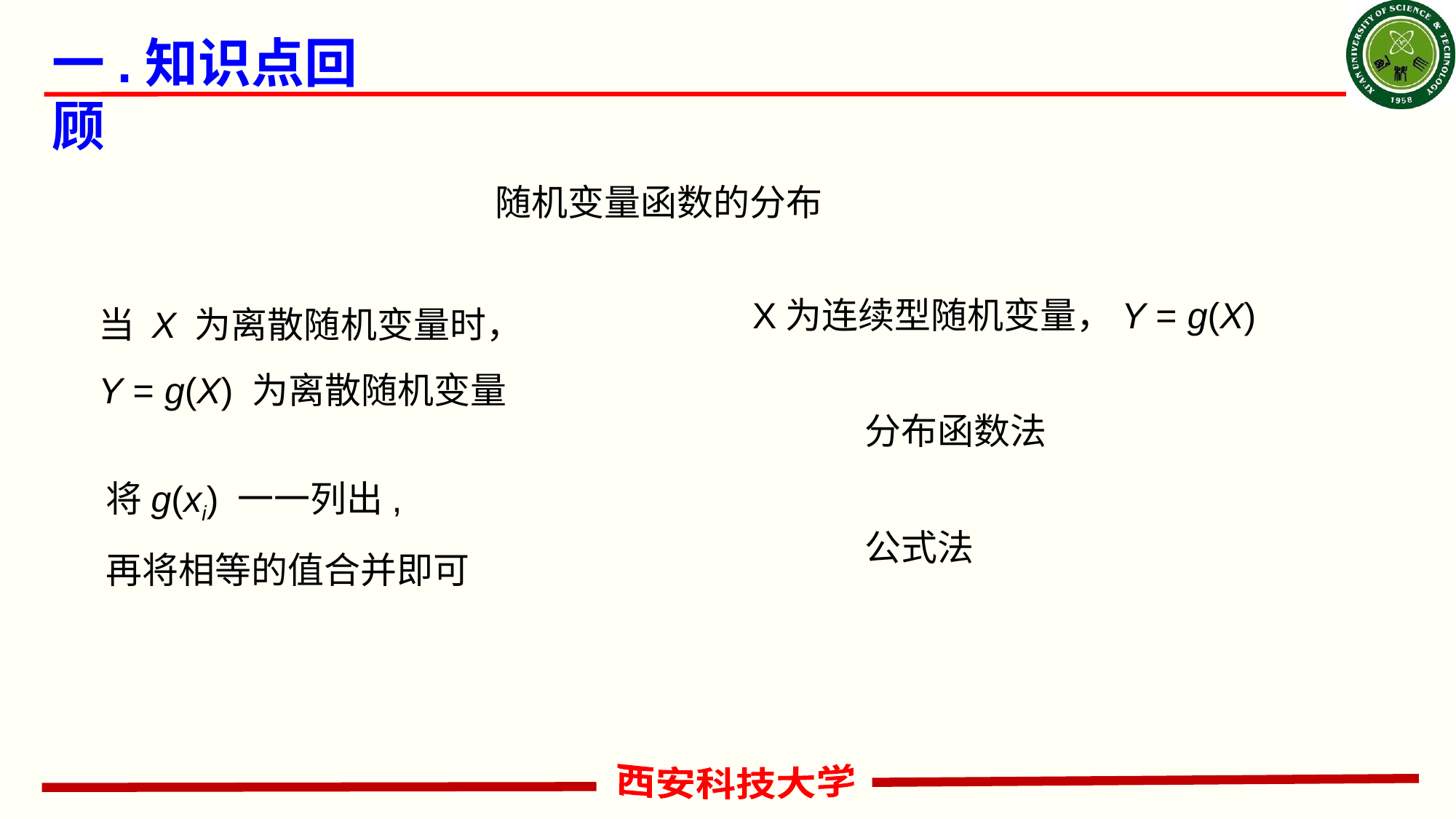

# 一.知识点回顾
随机变量函数的分布
当 X 为离散随机变量时，
Y = g(X) 为离散随机变量
X为连续型随机变量，Y = g(X)
分布函数法
将g(xi) 一一列出,
再将相等的值合并即可
公式法